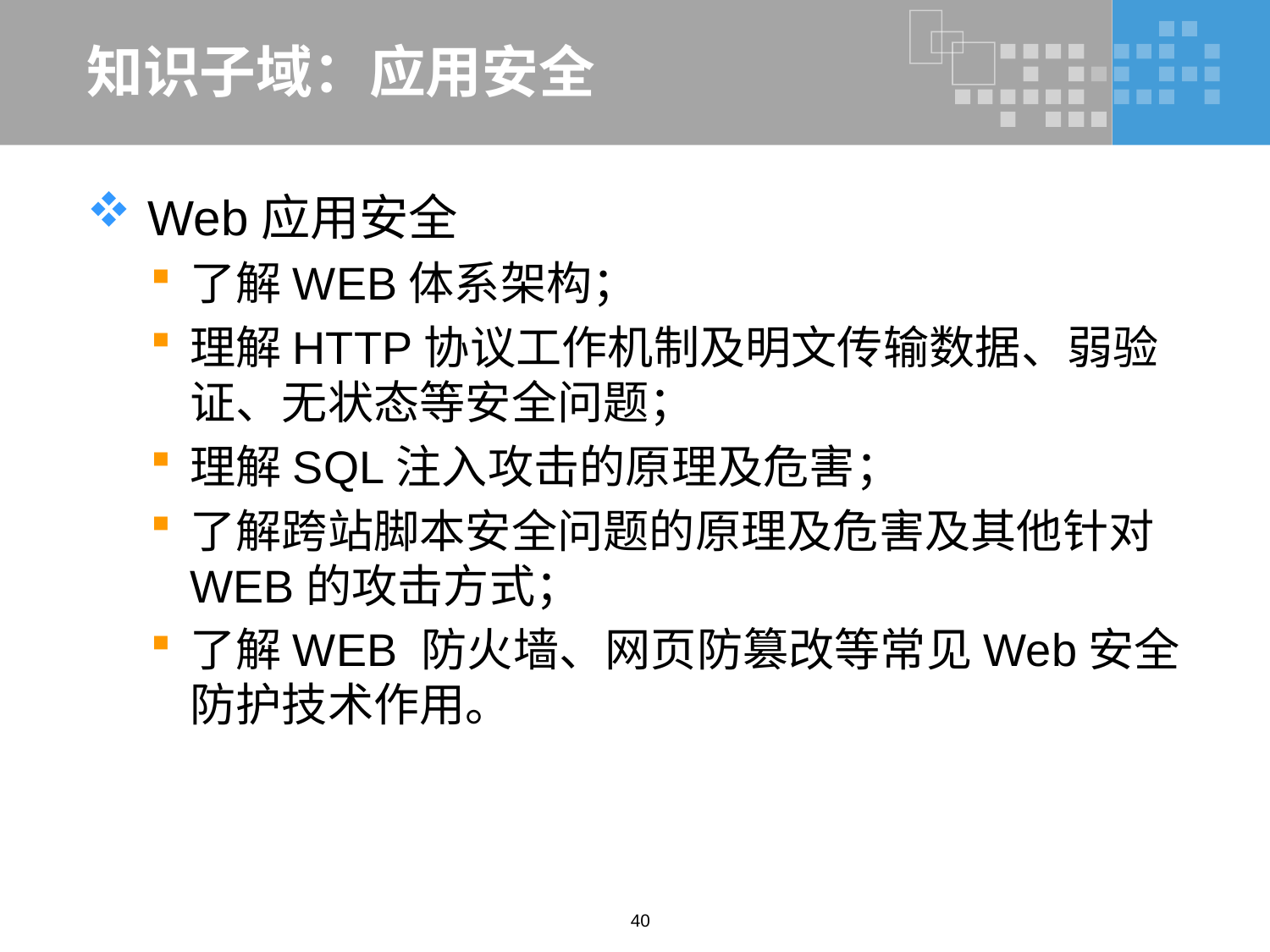

# 知识子域：应用安全
 Web应用安全
了解WEB体系架构；
理解HTTP协议工作机制及明文传输数据、弱验证、无状态等安全问题；
理解SQL注入攻击的原理及危害；
了解跨站脚本安全问题的原理及危害及其他针对WEB的攻击方式；
了解WEB 防火墙、网页防篡改等常见Web安全防护技术作用。

40